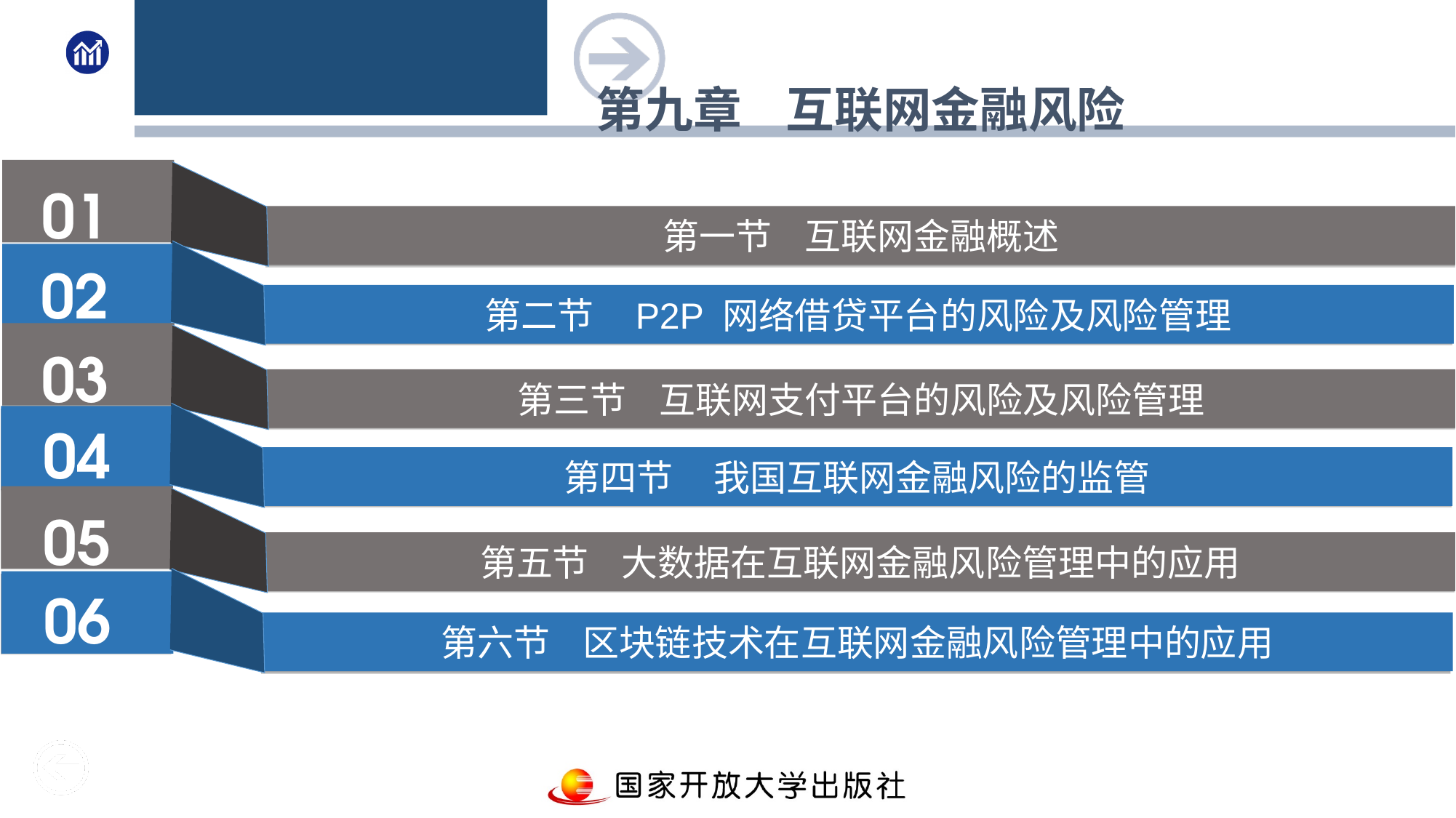

第九章    互联网金融风险

01

第一节    互联网金融概述

02
第二节    P2P 网络借贷平台的风险及风险管理

03

第三节    互联网支付平台的风险及风险管理

04
第四节     我国互联网金融风险的监管

05

第五节    大数据在互联网金融风险管理中的应用

06
第六节    区块链技术在互联网金融风险管理中的应用